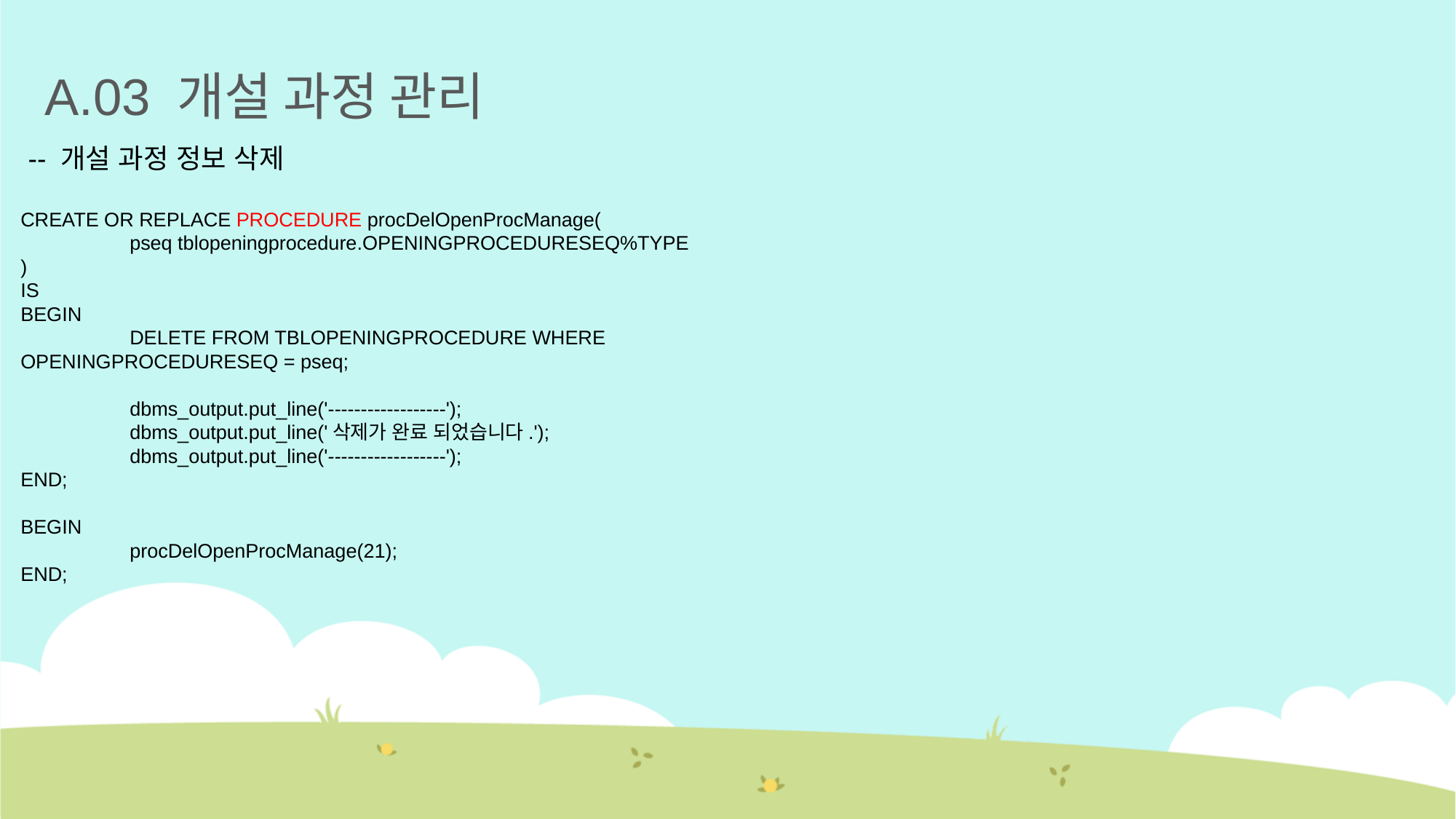

A.03 개설 과정 관리
 -- 개설 과정 정보 삭제

CREATE OR REPLACE PROCEDURE procDelOpenProcManage(
	pseq tblopeningprocedure.OPENINGPROCEDURESEQ%TYPE
)
IS
BEGIN
	DELETE FROM TBLOPENINGPROCEDURE WHERE OPENINGPROCEDURESEQ = pseq;

	dbms_output.put_line('------------------');
	dbms_output.put_line('삭제가 완료 되었습니다.');
	dbms_output.put_line('------------------');
END;

BEGIN
	procDelOpenProcManage(21);
END;